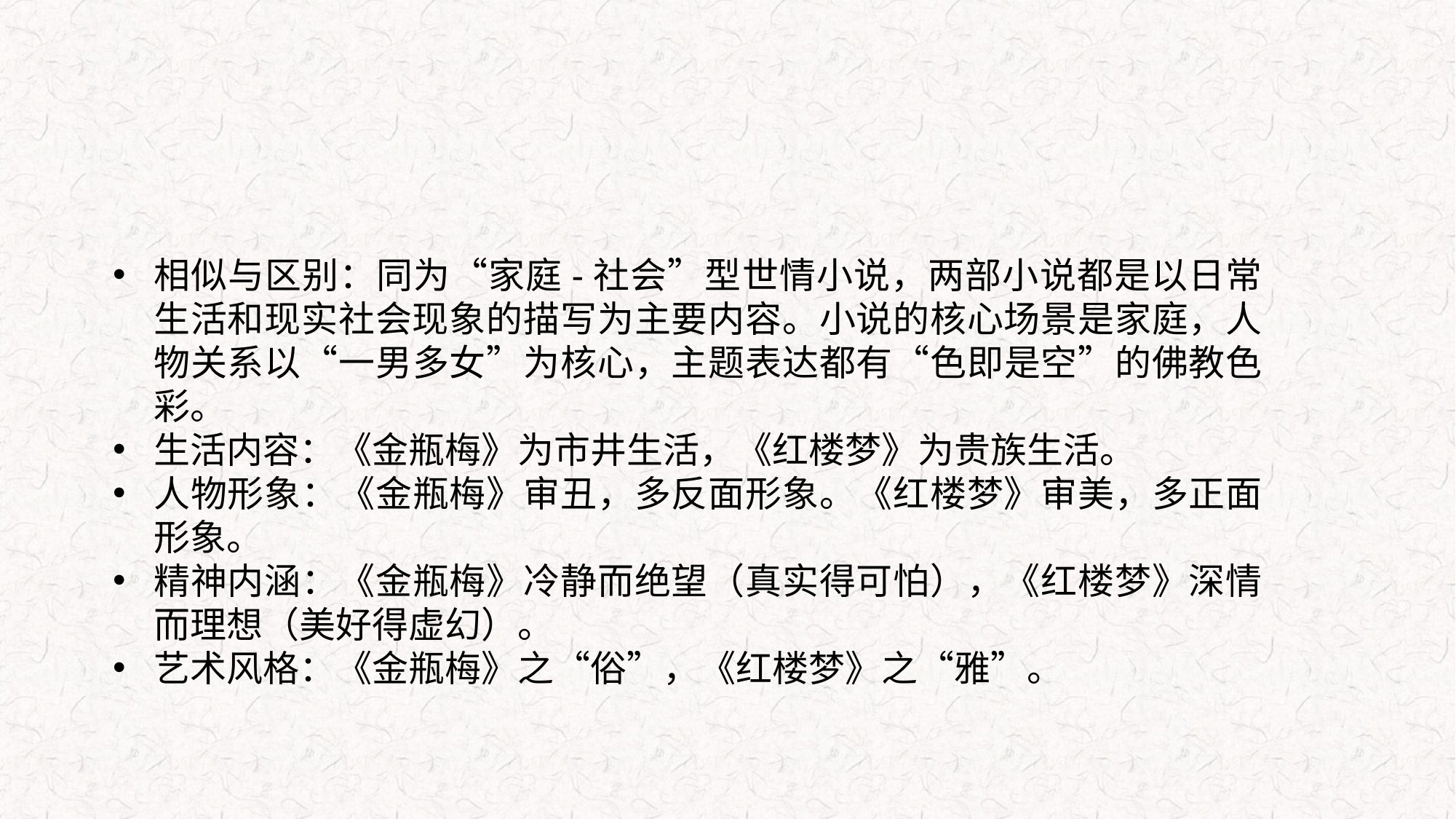

相似与区别：同为“家庭-社会”型世情小说，两部小说都是以日常生活和现实社会现象的描写为主要内容。小说的核心场景是家庭，人物关系以“一男多女”为核心，主题表达都有“色即是空”的佛教色彩。
生活内容：《金瓶梅》为市井生活，《红楼梦》为贵族生活。
人物形象：《金瓶梅》审丑，多反面形象。《红楼梦》审美，多正面形象。
精神内涵：《金瓶梅》冷静而绝望（真实得可怕），《红楼梦》深情而理想（美好得虚幻）。
艺术风格：《金瓶梅》之“俗”，《红楼梦》之“雅”。